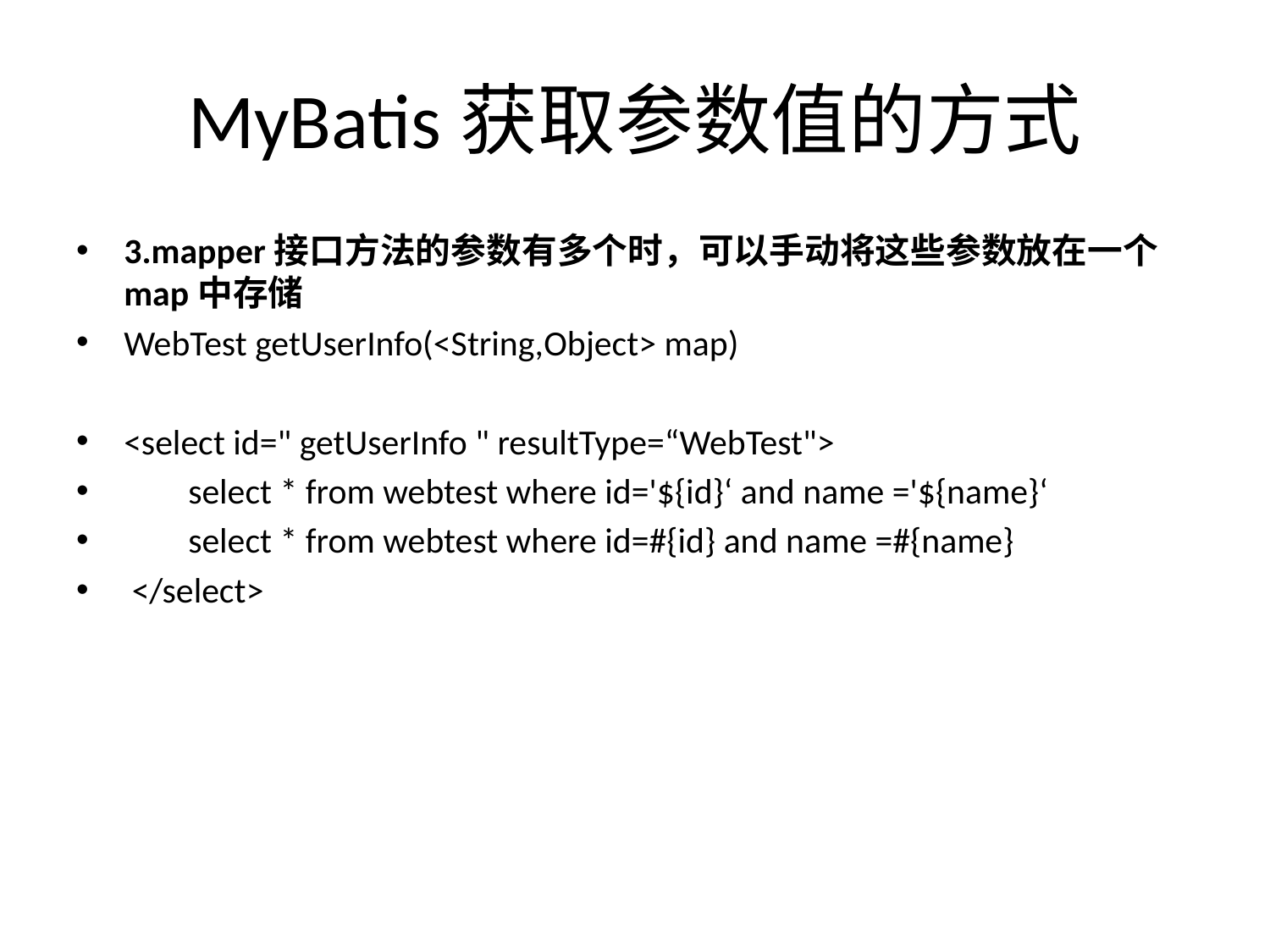

# MyBatis获取参数值的方式
3.mapper接口方法的参数有多个时，可以手动将这些参数放在一个map中存储
WebTest getUserInfo(<String,Object> map)

<select id=" getUserInfo " resultType=“WebTest">
        select * from webtest where id='${id}‘ and name ='${name}‘
        select * from webtest where id=#{id} and name =#{name}
 </select>